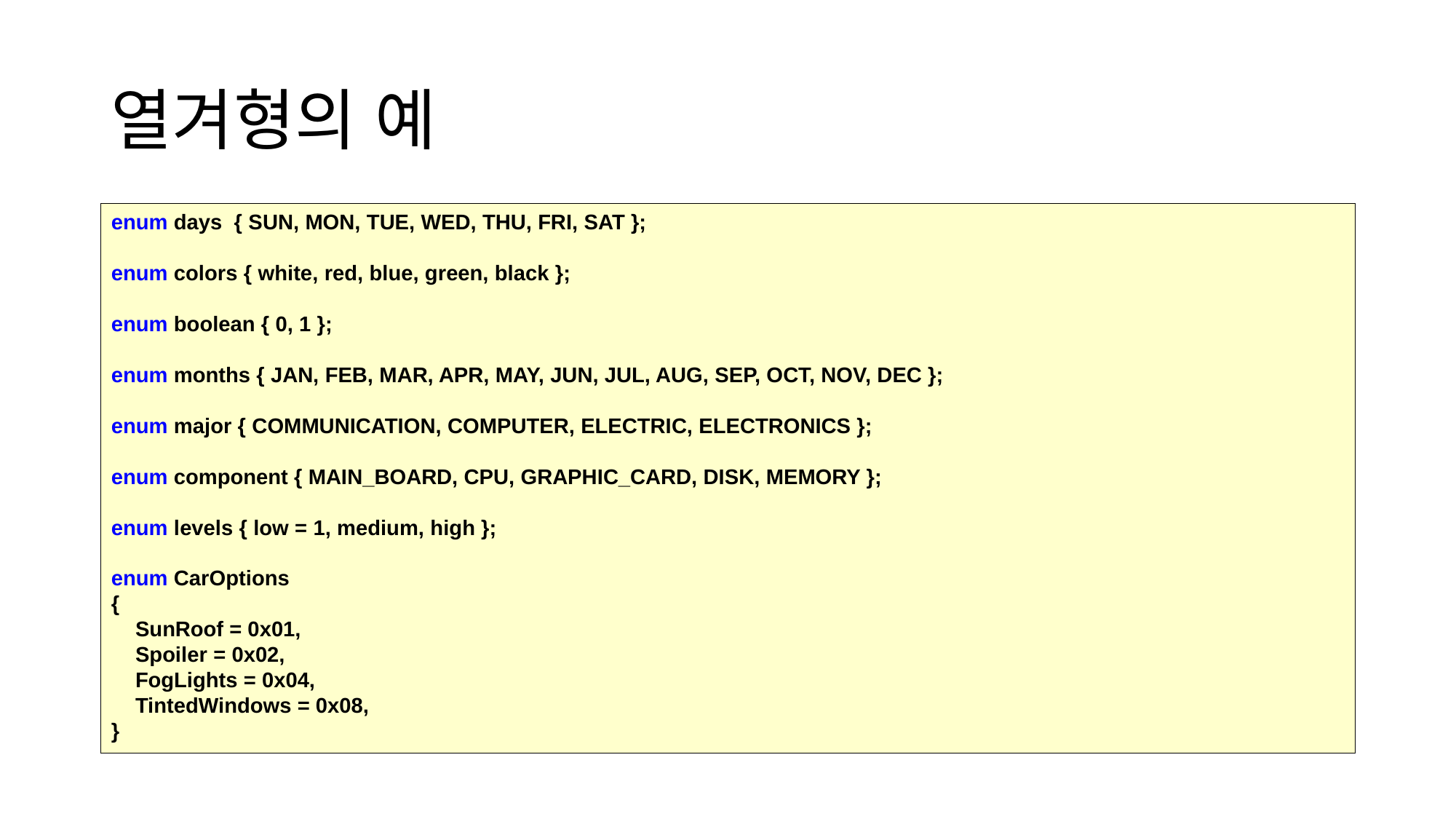

# 열겨형의 예
enum days  { SUN, MON, TUE, WED, THU, FRI, SAT };

enum colors { white, red, blue, green, black };

enum boolean { 0, 1 };

enum months { JAN, FEB, MAR, APR, MAY, JUN, JUL, AUG, SEP, OCT, NOV, DEC };

enum major { COMMUNICATION, COMPUTER, ELECTRIC, ELECTRONICS };

enum component { MAIN_BOARD, CPU, GRAPHIC_CARD, DISK, MEMORY };

enum levels { low = 1, medium, high };

enum CarOptions
{
    SunRoof = 0x01,
    Spoiler = 0x02,
    FogLights = 0x04,
    TintedWindows = 0x08,
}